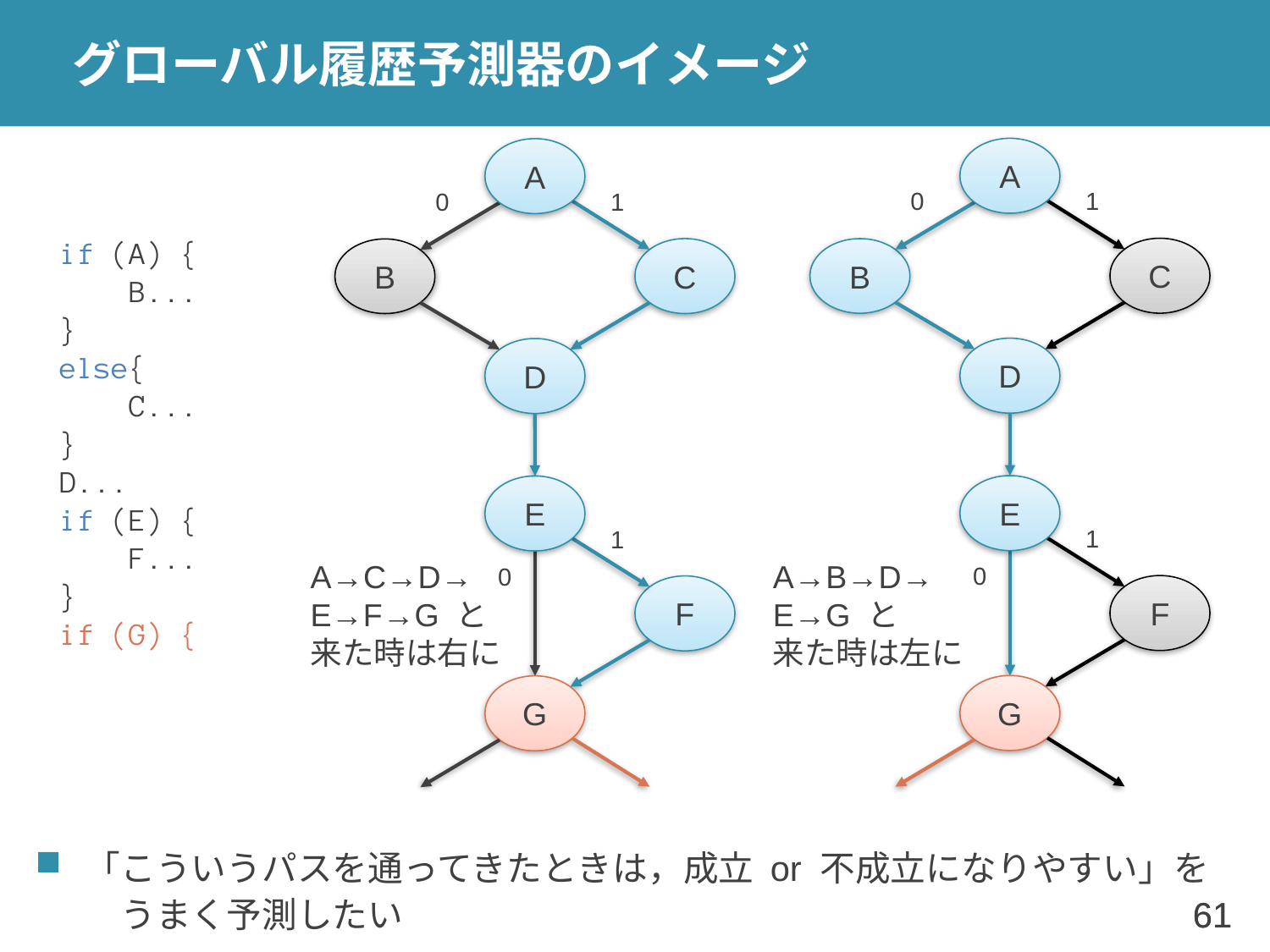

# グローバル履歴予測器のイメージ
A
A
0
1
0
1
if (A) {
    B...
}
else{
    C...
}
D...
if (E) {
    F...
}
if (G) {

C
C
B
B
D
D
E
E
1
1
0
0
F
F
A→C→D→
E→F→G と
来た時は右に
A→B→D→
E→G と
来た時は左に
G
G
「こういうパスを通ってきたときは，成立 or 不成立になりやすい」を
　うまく予測したい